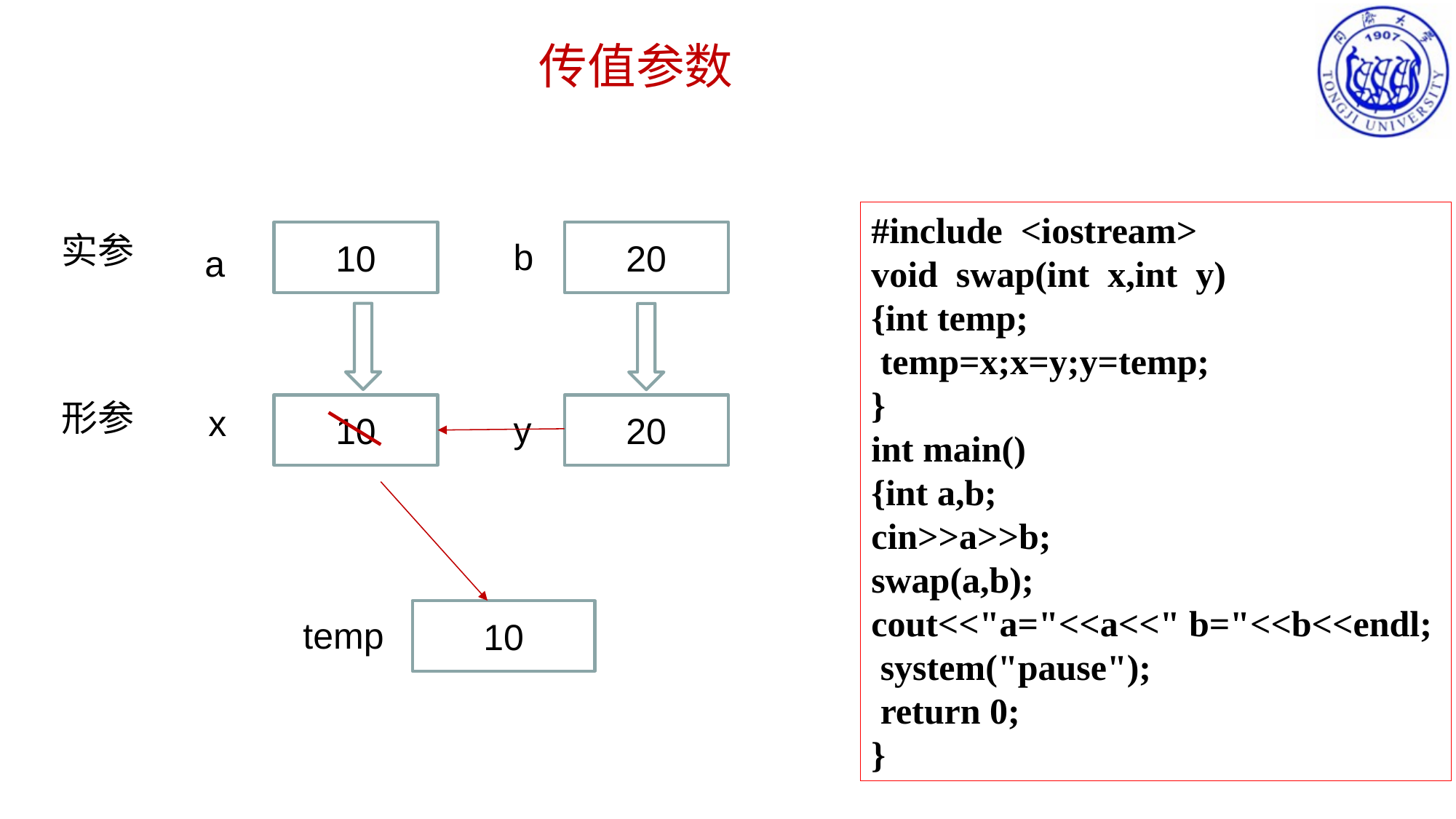

传值参数
#include  <iostream>
void  swap(int  x,int  y)
{int temp;
 temp=x;x=y;y=temp;
}
int main()
{int a,b;
cin>>a>>b;
swap(a,b);
cout<<"a="<<a<<" b="<<b<<endl;
 system("pause");
 return 0;
}
实参
10
20
b
a

形参
x
10
20
y
10
temp